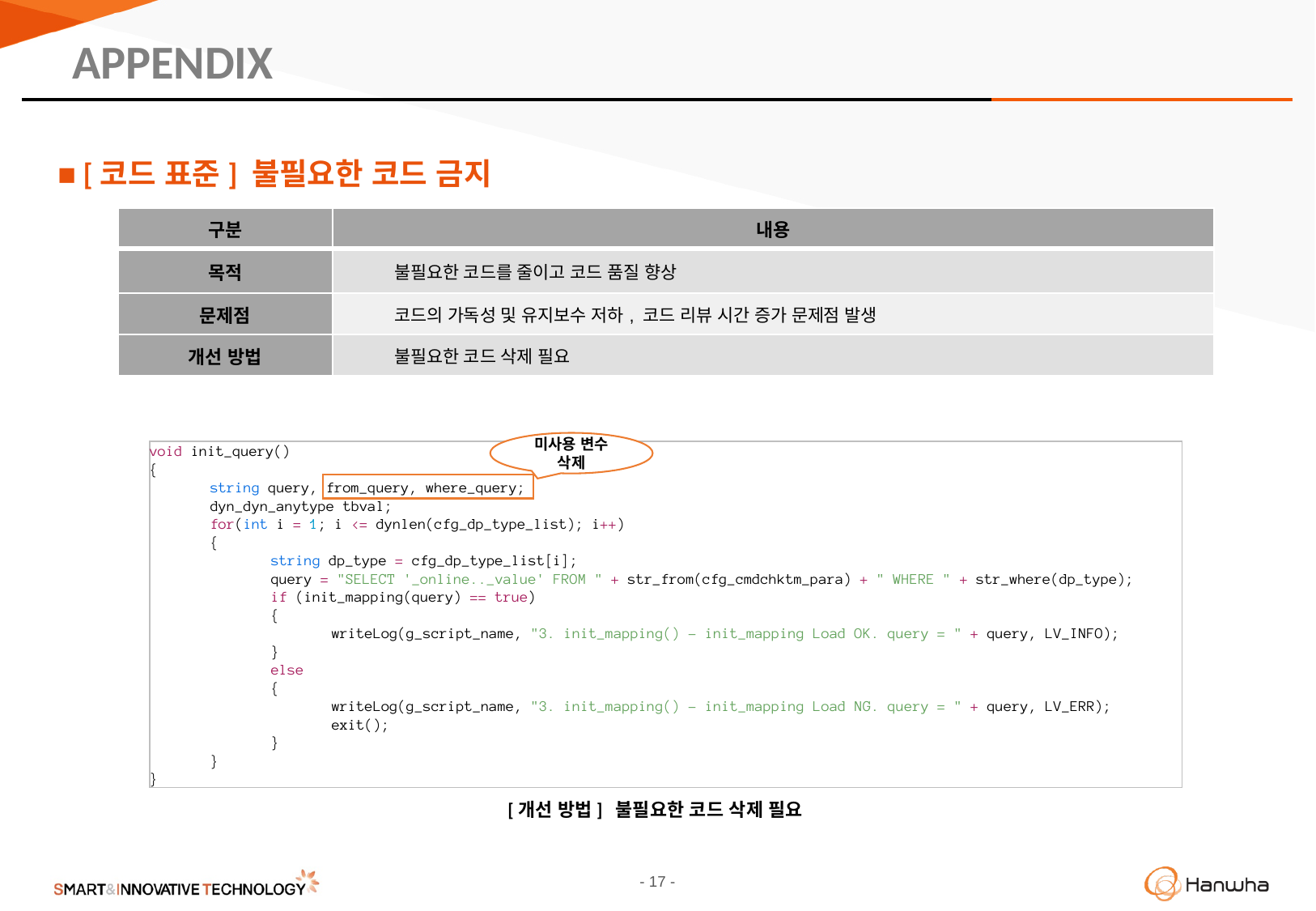

APPENDIX
■ [코드 표준] 불필요한 코드 금지
| 구분 | 내용 |
| --- | --- |
| 목적 | 불필요한 코드를 줄이고 코드 품질 향상 |
| 문제점 | 코드의 가독성 및 유지보수 저하, 코드 리뷰 시간 증가 문제점 발생 |
| 개선 방법 | 불필요한 코드 삭제 필요 |
미사용 변수 삭제
void init_query()
{
string query, from_query, where_query;
dyn_dyn_anytype tbval;
for(int i = 1; i <= dynlen(cfg_dp_type_list); i++)
{
string dp_type = cfg_dp_type_list[i];
query = "SELECT '_online.._value' FROM " + str_from(cfg_cmdchktm_para) + " WHERE " + str_where(dp_type);
if (init_mapping(query) == true)
{
writeLog(g_script_name, "3. init_mapping() - init_mapping Load OK. query = " + query, LV_INFO);
}
else
{
writeLog(g_script_name, "3. init_mapping() - init_mapping Load NG. query = " + query, LV_ERR);
exit();
}
}
}

[개선 방법]  불필요한 코드 삭제 필요